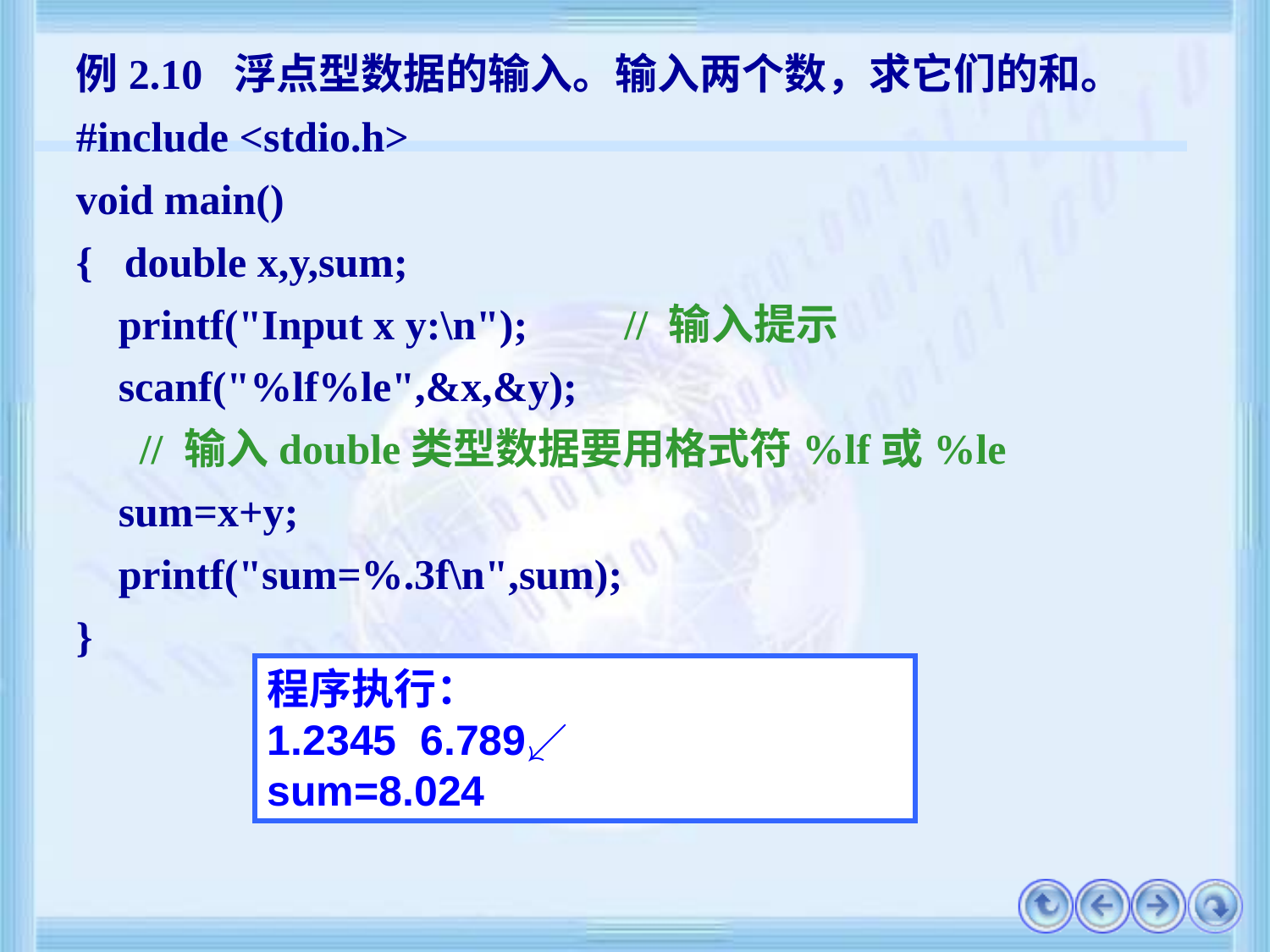

例2.10  浮点型数据的输入。输入两个数，求它们的和。
#include <stdio.h>
void main()
{   double x,y,sum;
    printf("Input x y:\n");	// 输入提示
    scanf("%lf%le",&x,&y);
      // 输入double类型数据要用格式符%lf或%le
    sum=x+y;
    printf("sum=%.3f\n",sum);
}
程序执行：
1.2345  6.789↙
sum=8.024